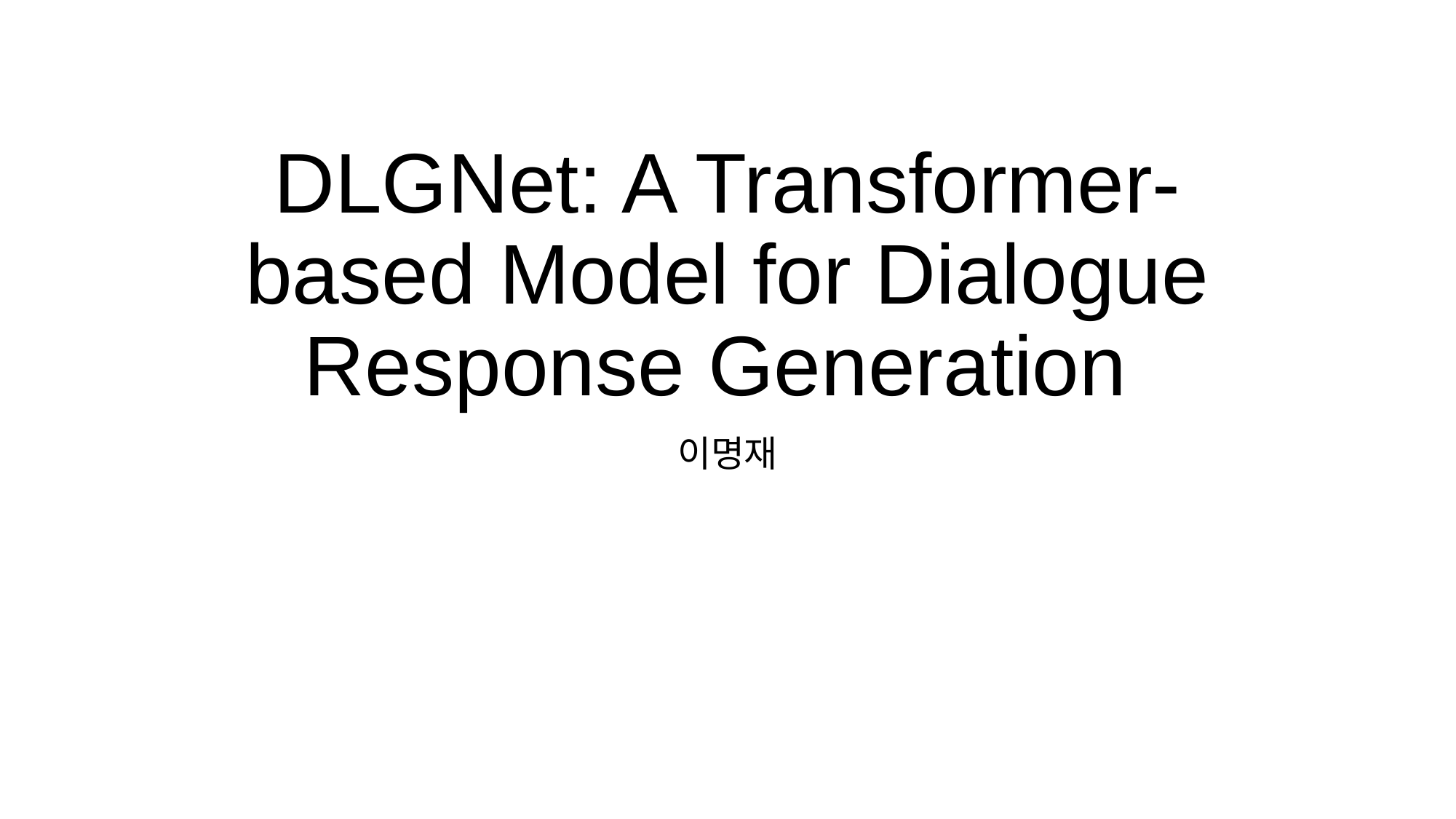

# DLGNet: A Transformer-based Model for Dialogue Response Generation
이명재